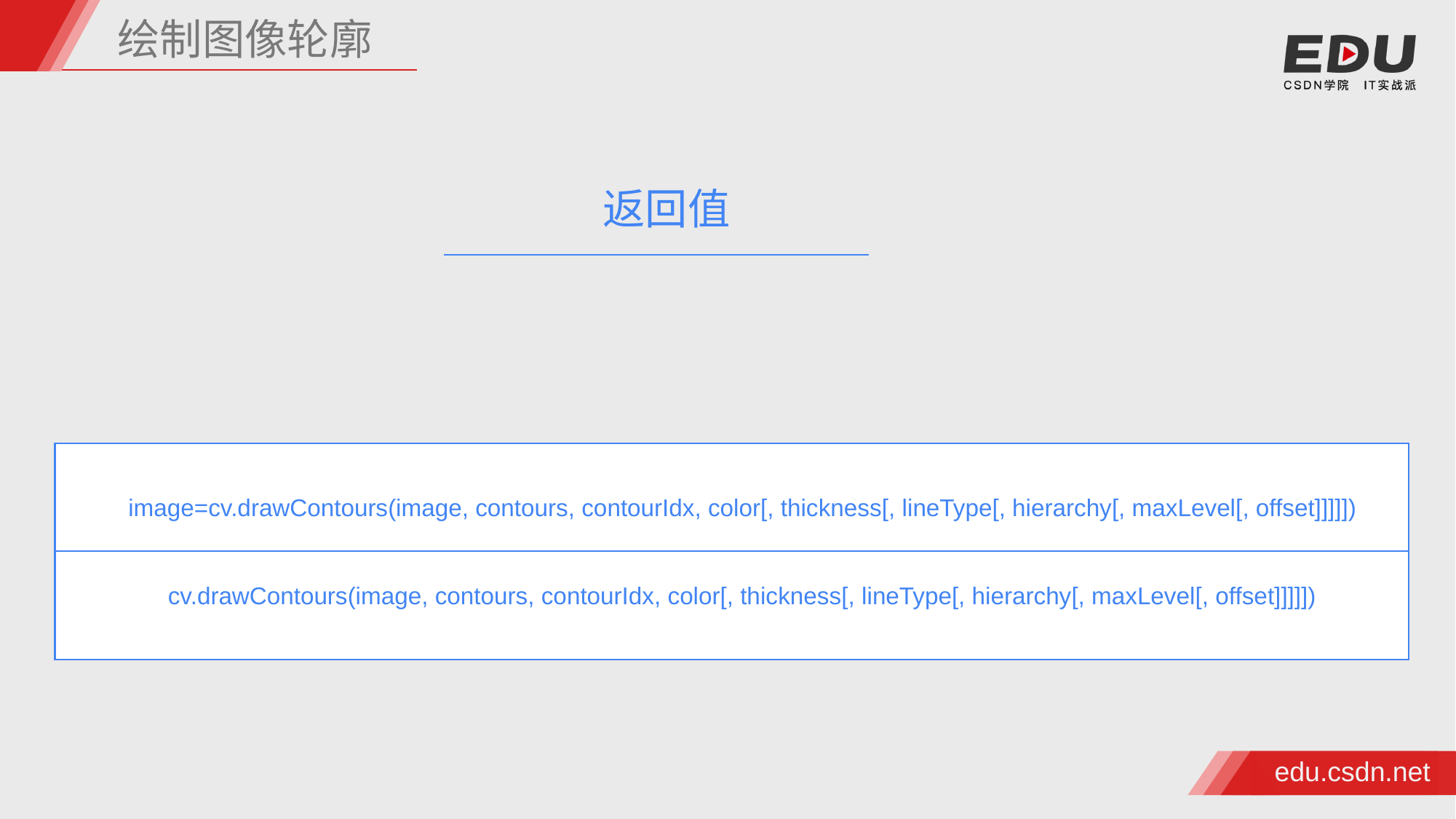

绘制图像轮廓

返回值

image=cv.drawContours(image, contours, contourIdx, color[, thickness[, lineType[, hierarchy[, maxLevel[, offset]]]]])

cv.drawContours(image, contours, contourIdx, color[, thickness[, lineType[, hierarchy[, maxLevel[, offset]]]]])